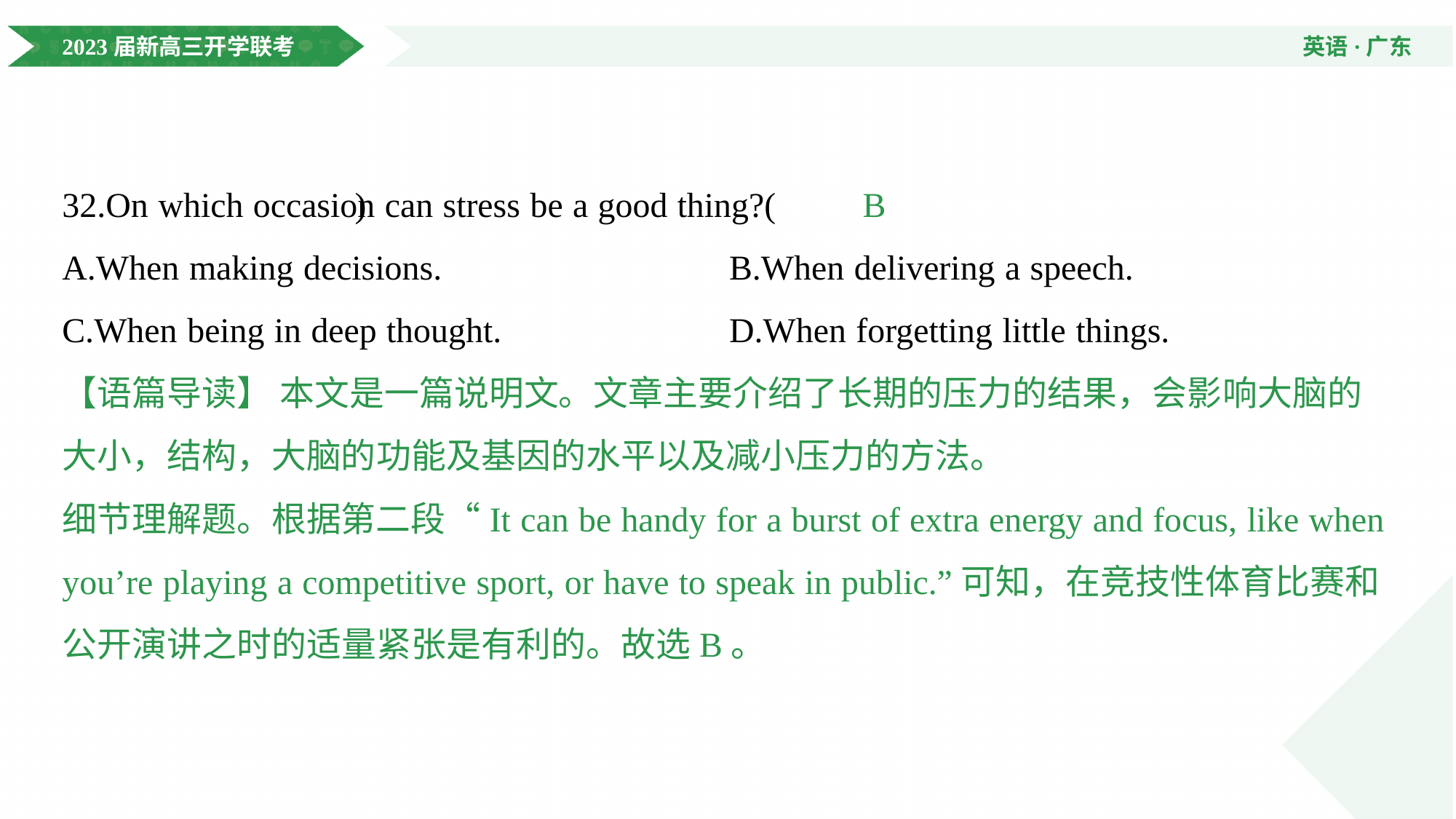

32.On which occasion can stress be a good thing?( @23@   )
A.When making decisions.	B.When delivering a speech.
C.When being in deep thought.	D.When forgetting little things.
B
【语篇导读】 本文是一篇说明文。文章主要介绍了长期的压力的结果，会影响大脑的大小，结构，大脑的功能及基因的水平以及减小压力的方法。
细节理解题。根据第二段“It can be handy for a burst of extra energy and focus, like when you’re playing a competitive sport, or have to speak in public.”可知，在竞技性体育比赛和公开演讲之时的适量紧张是有利的。故选B。